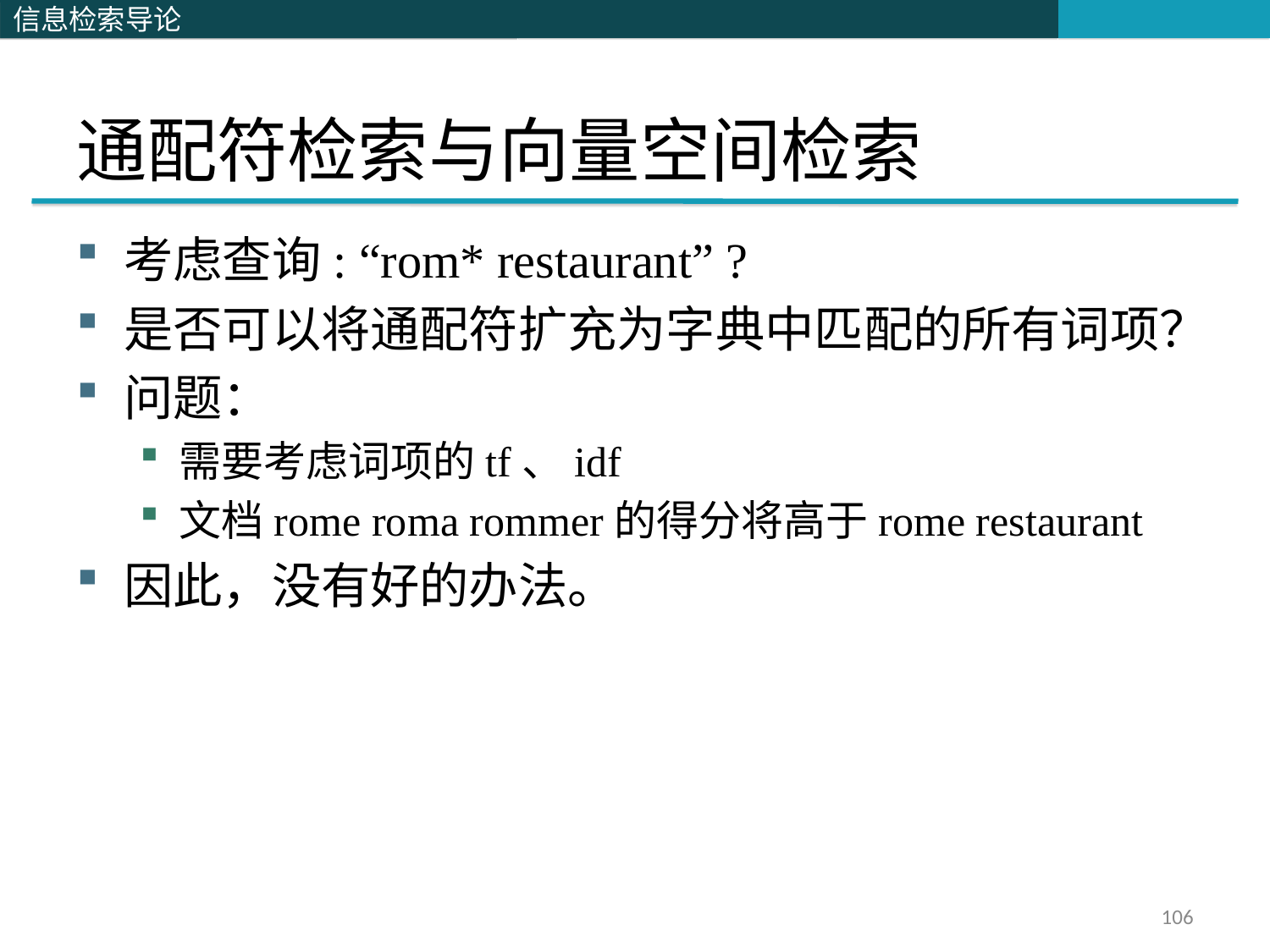

# 通配符检索与向量空间检索
考虑查询: “rom* restaurant” ?
是否可以将通配符扩充为字典中匹配的所有词项？
问题：
需要考虑词项的tf、idf
文档rome roma rommer的得分将高于rome restaurant
因此，没有好的办法。
106